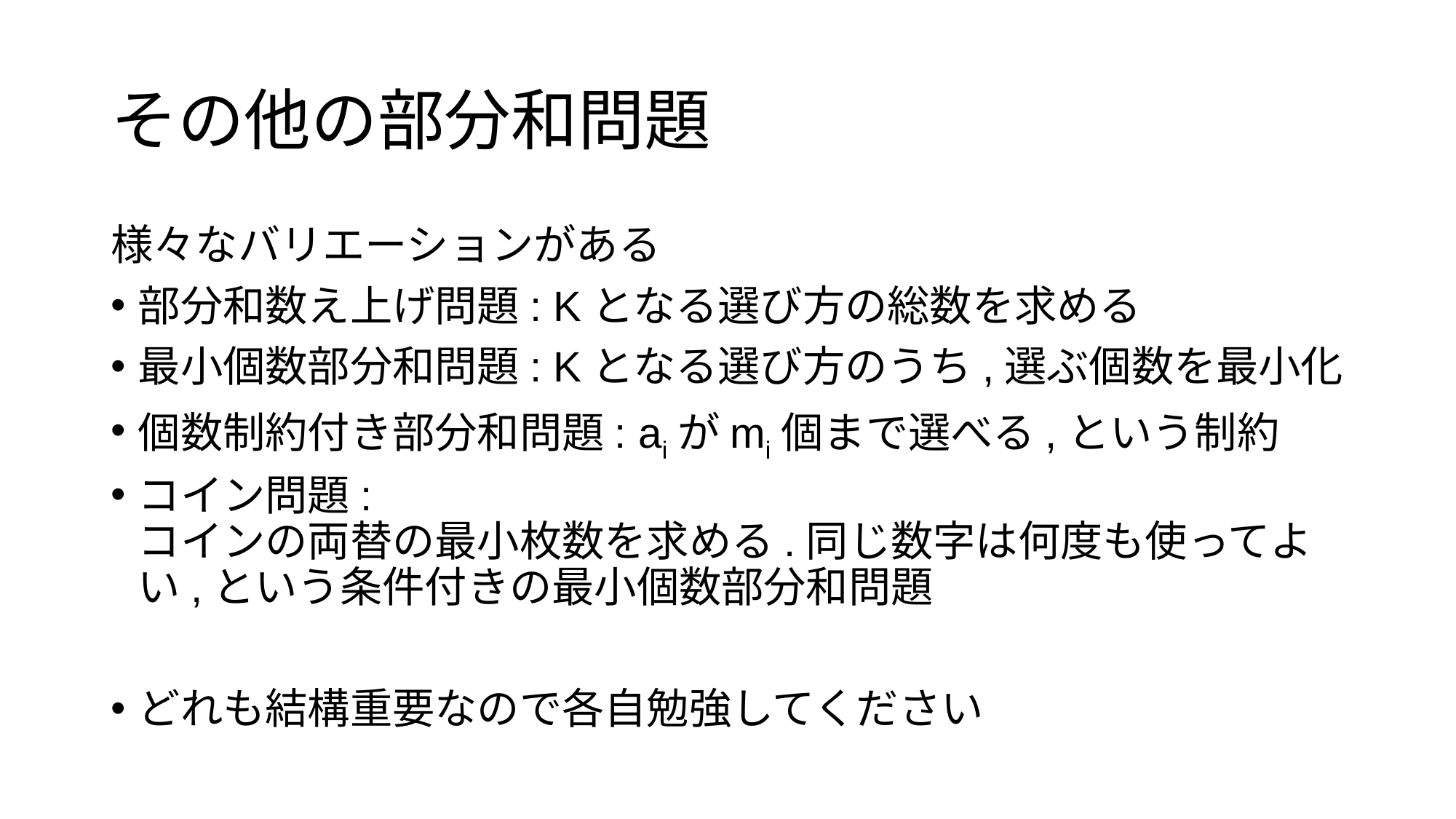

# その他の部分和問題
様々なバリエーションがある
部分和数え上げ問題: Kとなる選び方の総数を求める
最小個数部分和問題: Kとなる選び方のうち,選ぶ個数を最小化
個数制約付き部分和問題: aiがmi個まで選べる,という制約
コイン問題:
コインの両替の最小枚数を求める.同じ数字は何度も使ってよい,という条件付きの最小個数部分和問題

どれも結構重要なので各自勉強してください